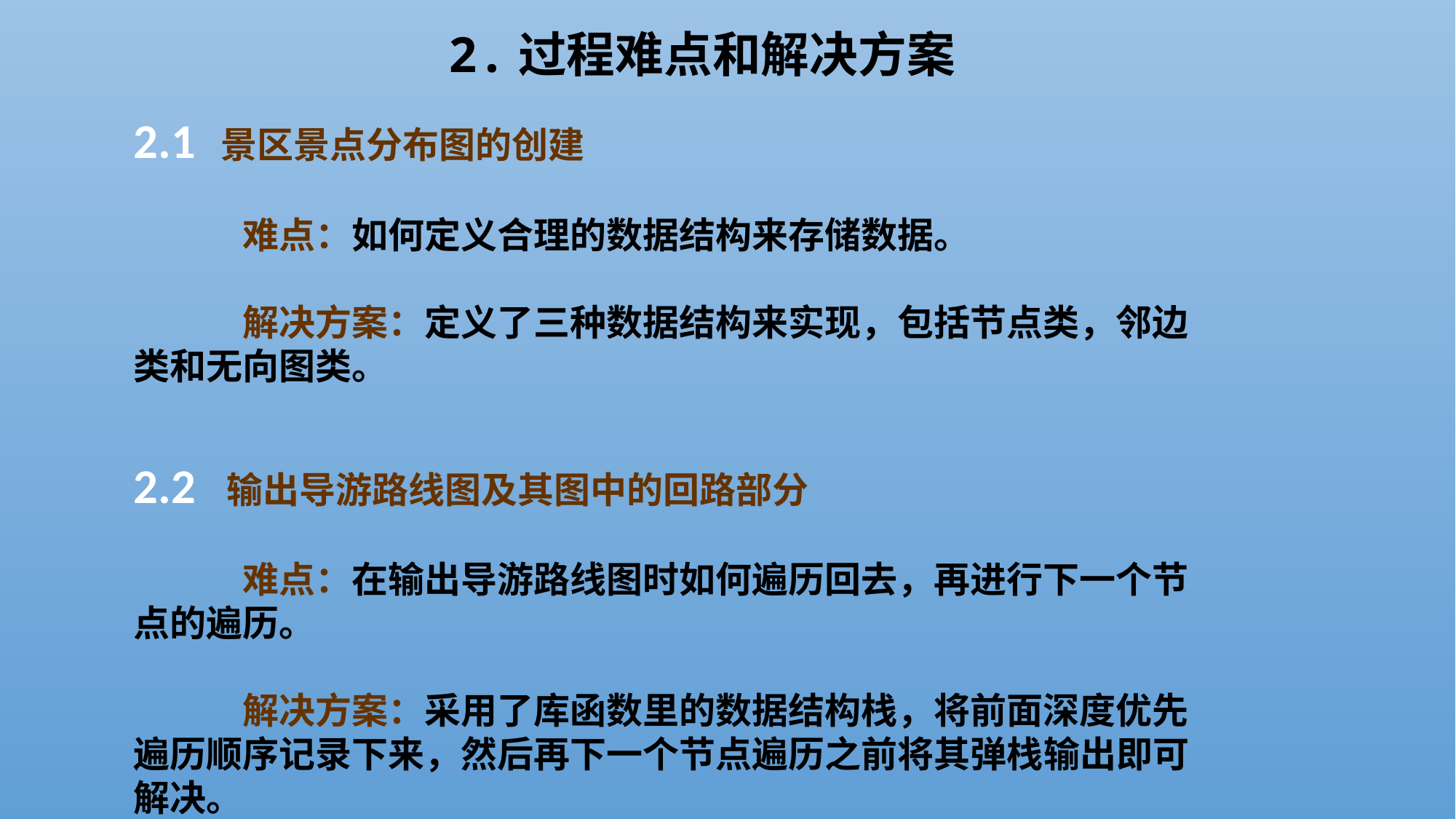

2.过程难点和解决方案
2.1  景区景点分布图的创建

	难点：如何定义合理的数据结构来存储数据。

	解决方案：定义了三种数据结构来实现，包括节点类，邻边类和无向图类。

2.2  输出导游路线图及其图中的回路部分

	难点：在输出导游路线图时如何遍历回去，再进行下一个节点的遍历。

	解决方案：采用了库函数里的数据结构栈，将前面深度优先遍历顺序记录下来，然后再下一个节点遍历之前将其弹栈输出即可解决。